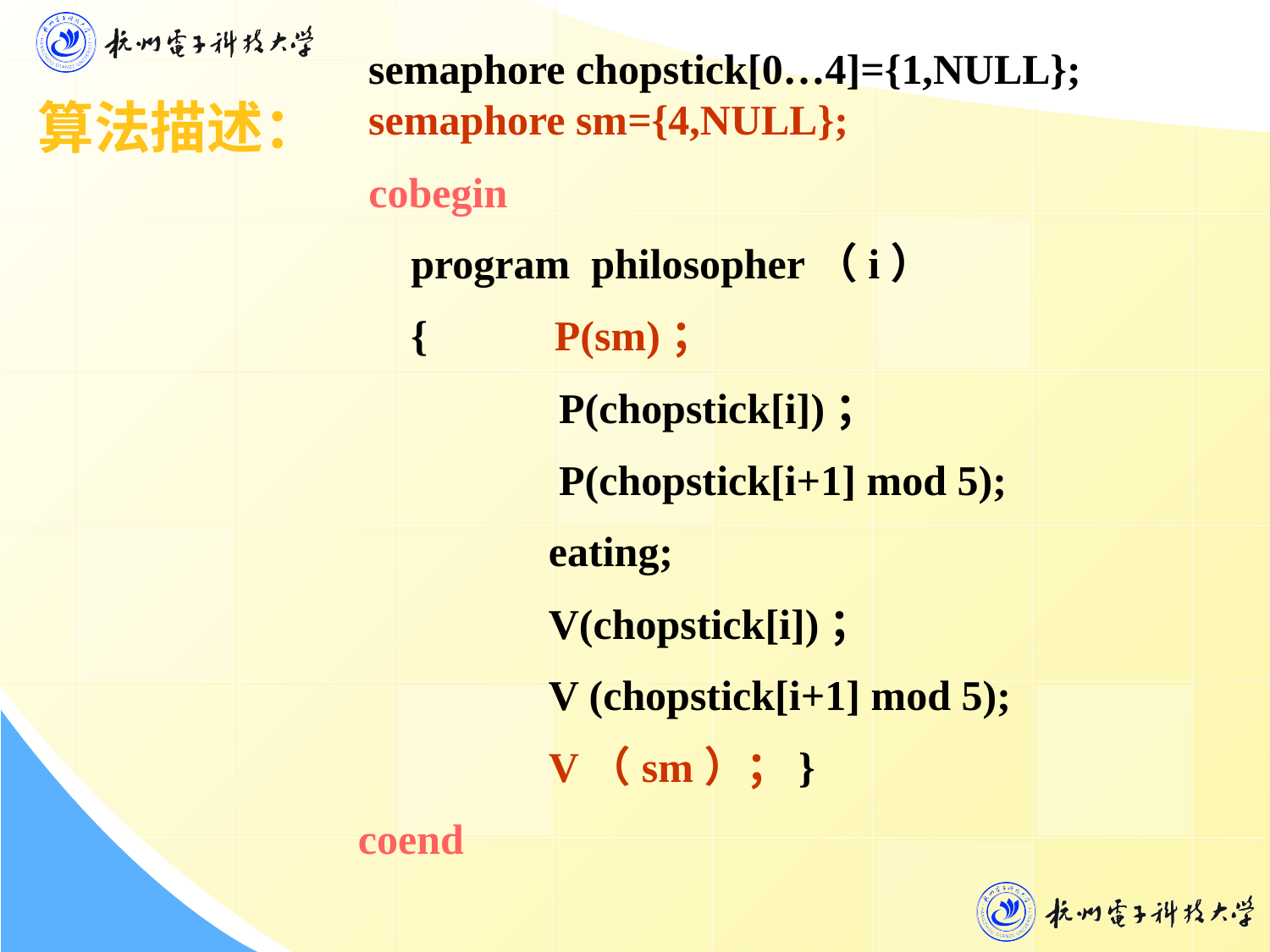

semaphore chopstick[0…4]={1,NULL};
  semaphore sm={4,NULL};
  cobegin
      program  philosopher（i）
      {            P(sm)；
                    P(chopstick[i])；
                    P(chopstick[i+1] mod 5);
                   eating;
                   V(chopstick[i])；
                   V (chopstick[i+1] mod 5);
                   V（sm）；}
 coend

算法描述：